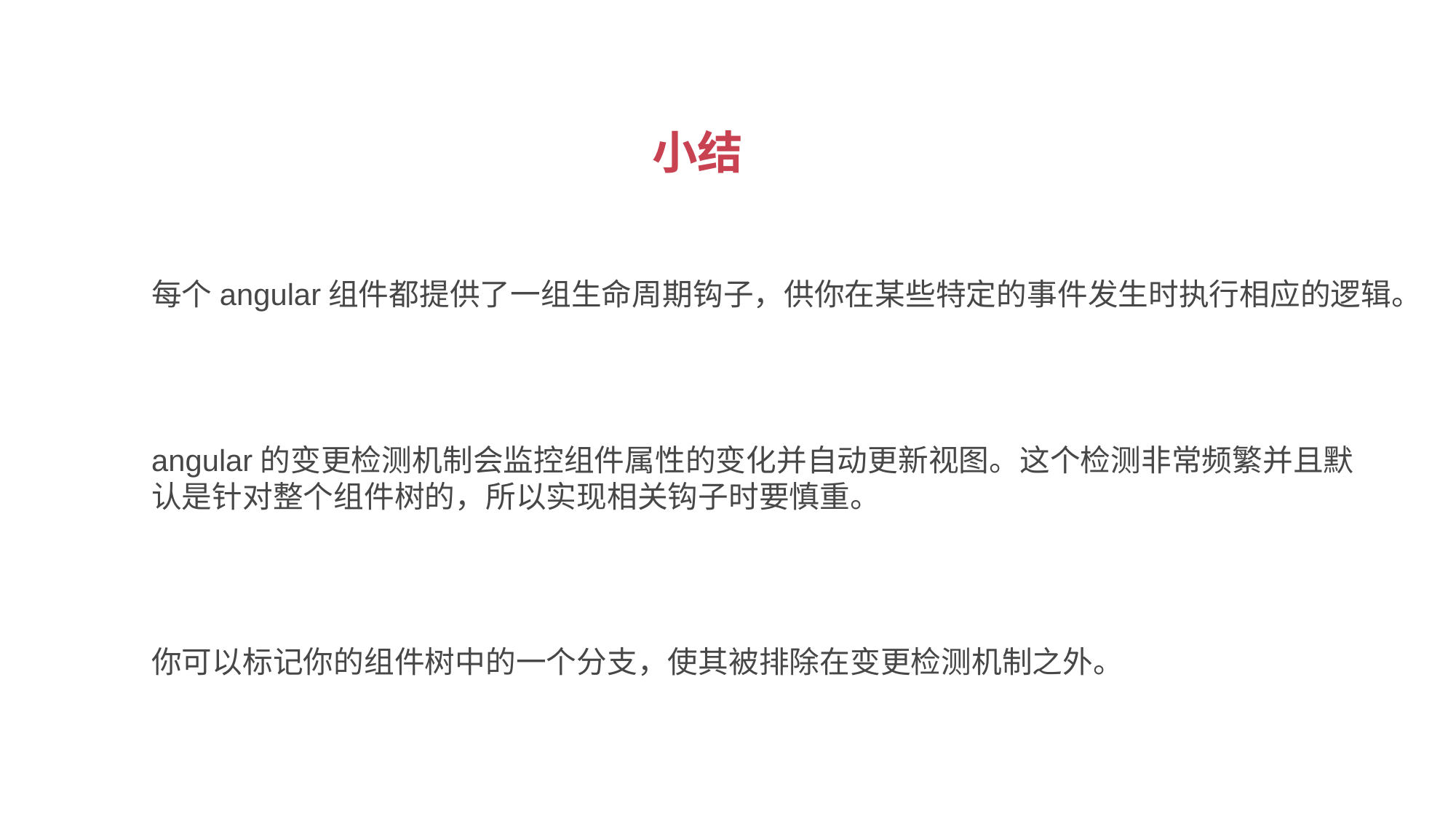

小结
每个angular组件都提供了一组生命周期钩子，供你在某些特定的事件发生时执行相应的逻辑。
angular的变更检测机制会监控组件属性的变化并自动更新视图。这个检测非常频繁并且默认是针对整个组件树的，所以实现相关钩子时要慎重。
你可以标记你的组件树中的一个分支，使其被排除在变更检测机制之外。